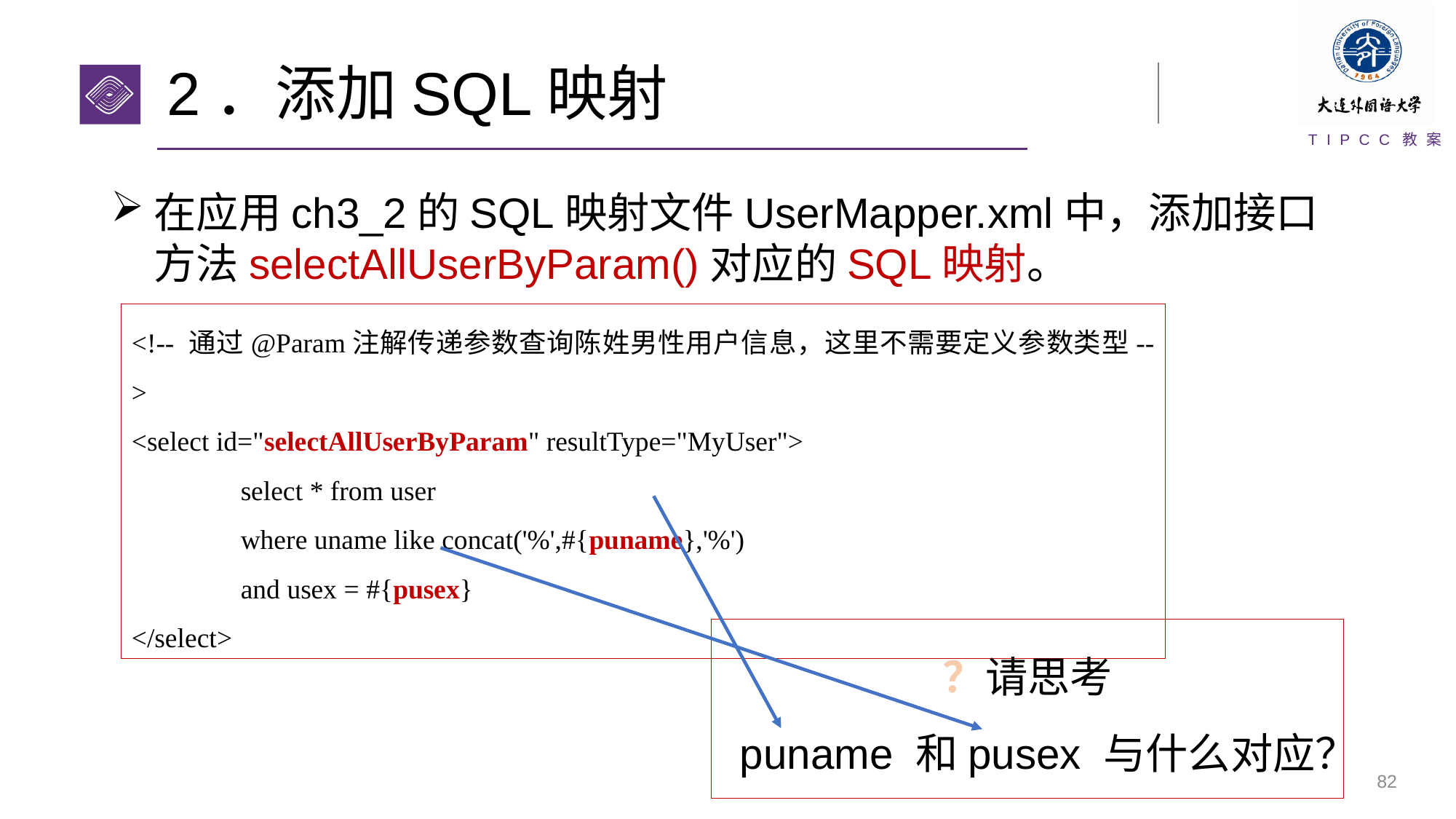

# 2．添加SQL映射
在应用ch3_2的SQL映射文件UserMapper.xml中，添加接口方法selectAllUserByParam()对应的SQL映射。
<!-- 通过@Param注解传递参数查询陈姓男性用户信息，这里不需要定义参数类型-->
<select id="selectAllUserByParam" resultType="MyUser">
	select * from user
	where uname like concat('%',#{puname},'%')
	and usex = #{pusex}
</select>
？请思考
puname 和pusex 与什么对应？
82